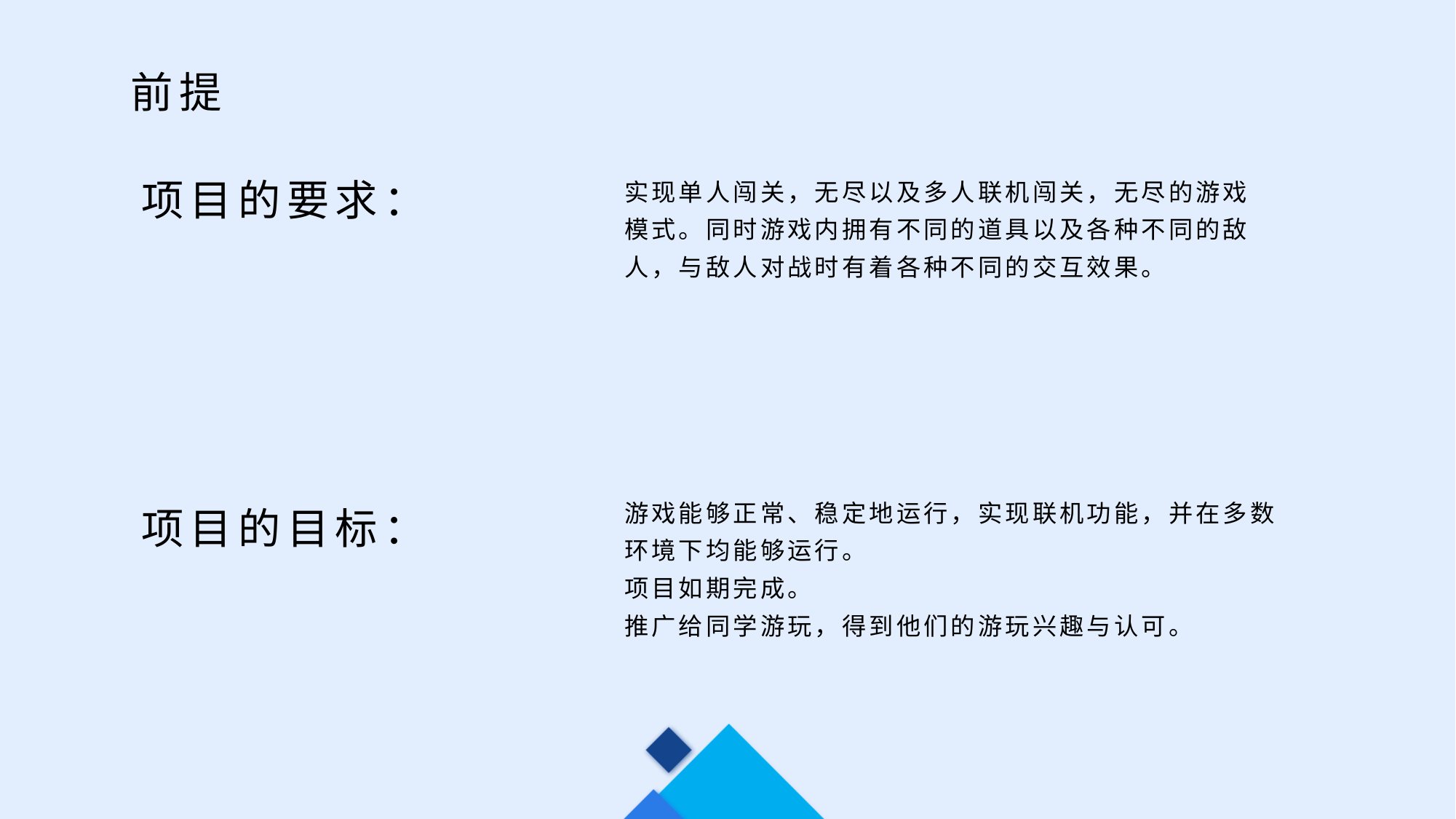

前提
项目的要求：
实现单人闯关，无尽以及多人联机闯关，无尽的游戏模式。同时游戏内拥有不同的道具以及各种不同的敌人，与敌人对战时有着各种不同的交互效果。

游戏能够正常、稳定地运行，实现联机功能，并在多数环境下均能够运行。
项目如期完成。
推广给同学游玩，得到他们的游玩兴趣与认可。
项目的目标：